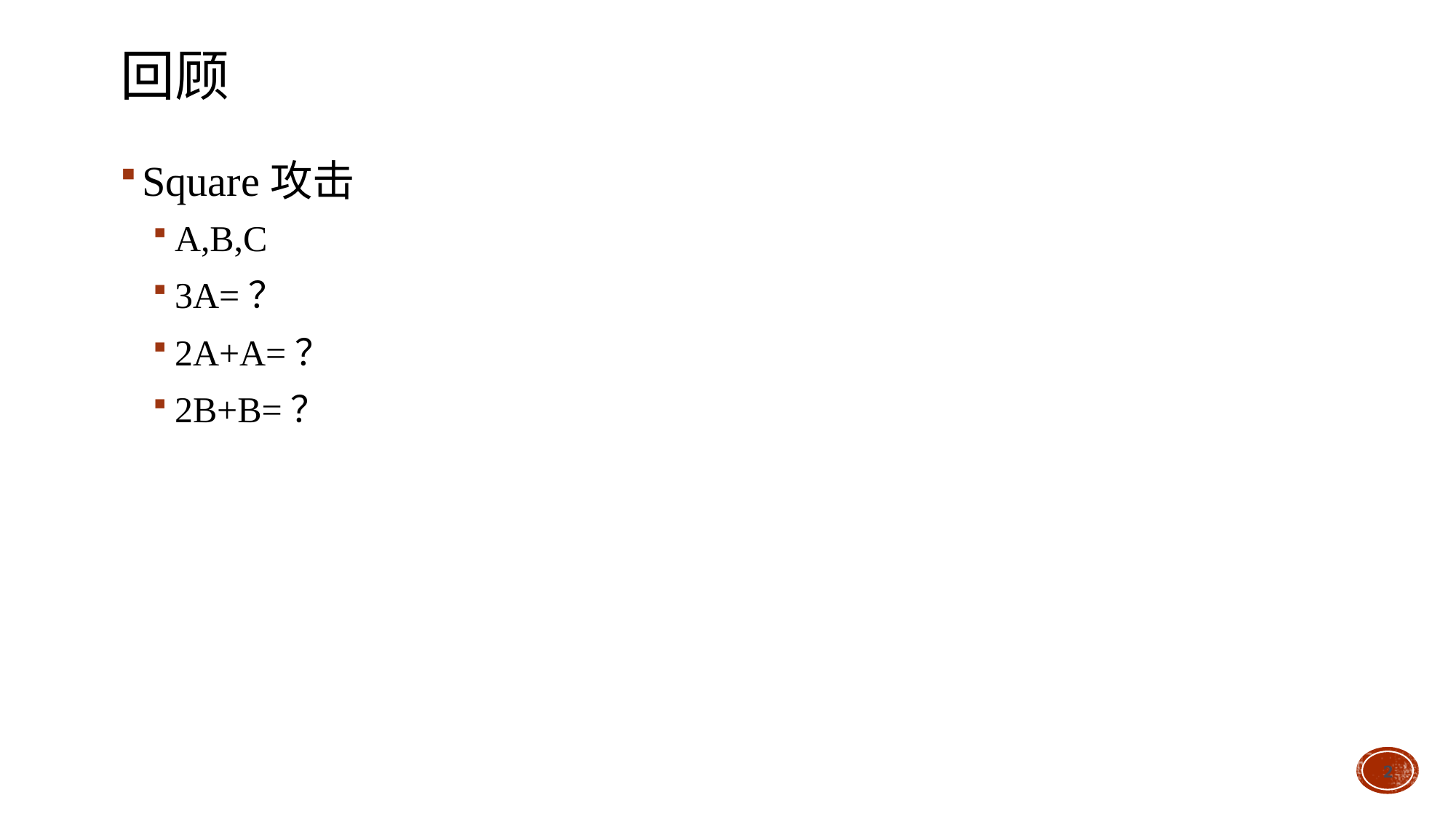

# 回顾
Square攻击
A,B,C
3A=？
2A+A=？
2B+B=？
2